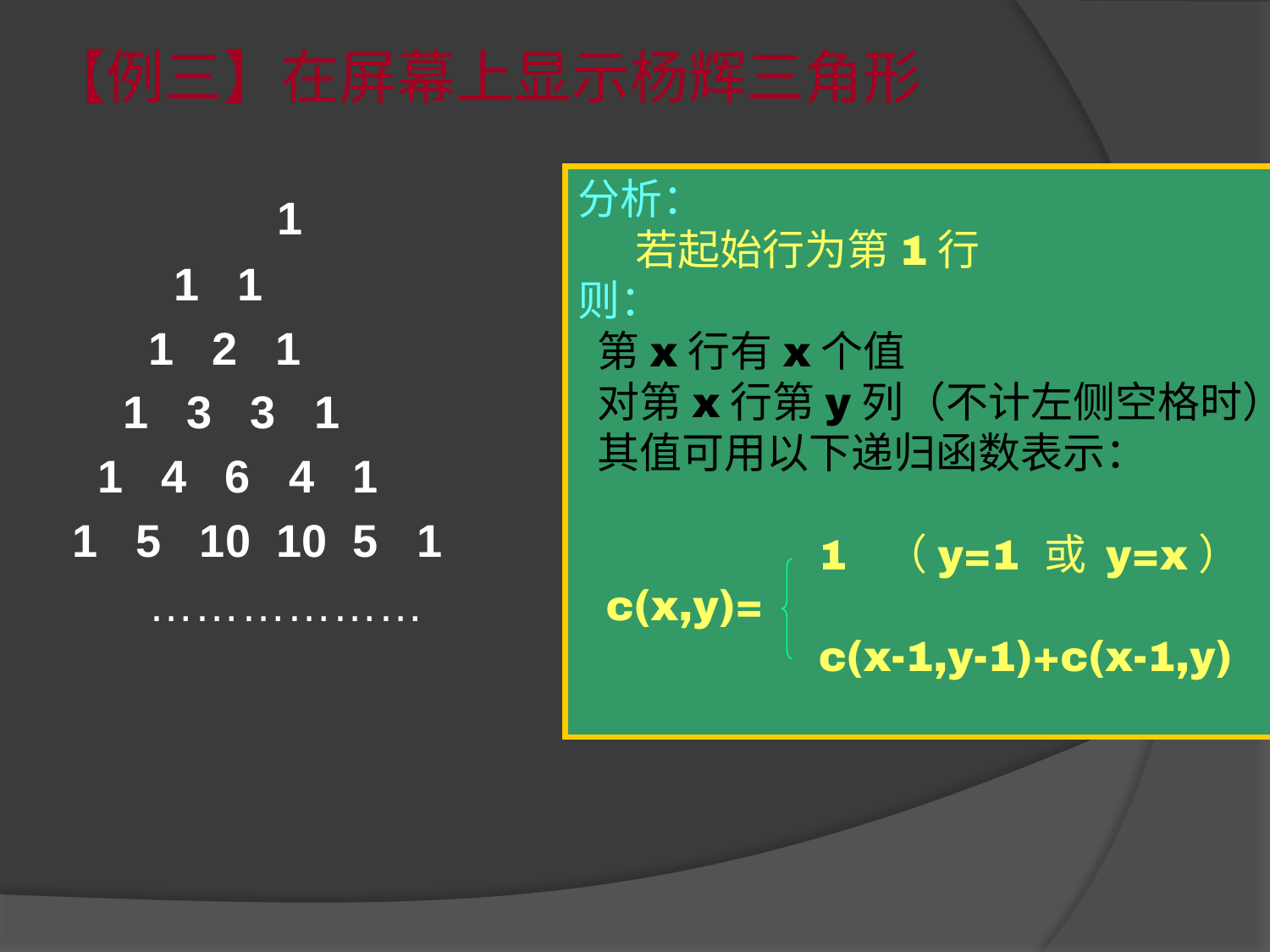

# 【例三】在屏幕上显示杨辉三角形
分析：
     若起始行为第1行
则：
 第x行有x个值
 对第x行第y列（不计左侧空格时）
 其值可用以下递归函数表示：

                 1  （y=1 或 y=x）
  c(x,y)=
                 c(x-1,y-1)+c(x-1,y)

              1
        1   1
      1   2   1
    1   3   3   1
  1   4   6   4   1
1   5   10  10  5   1
      ………………